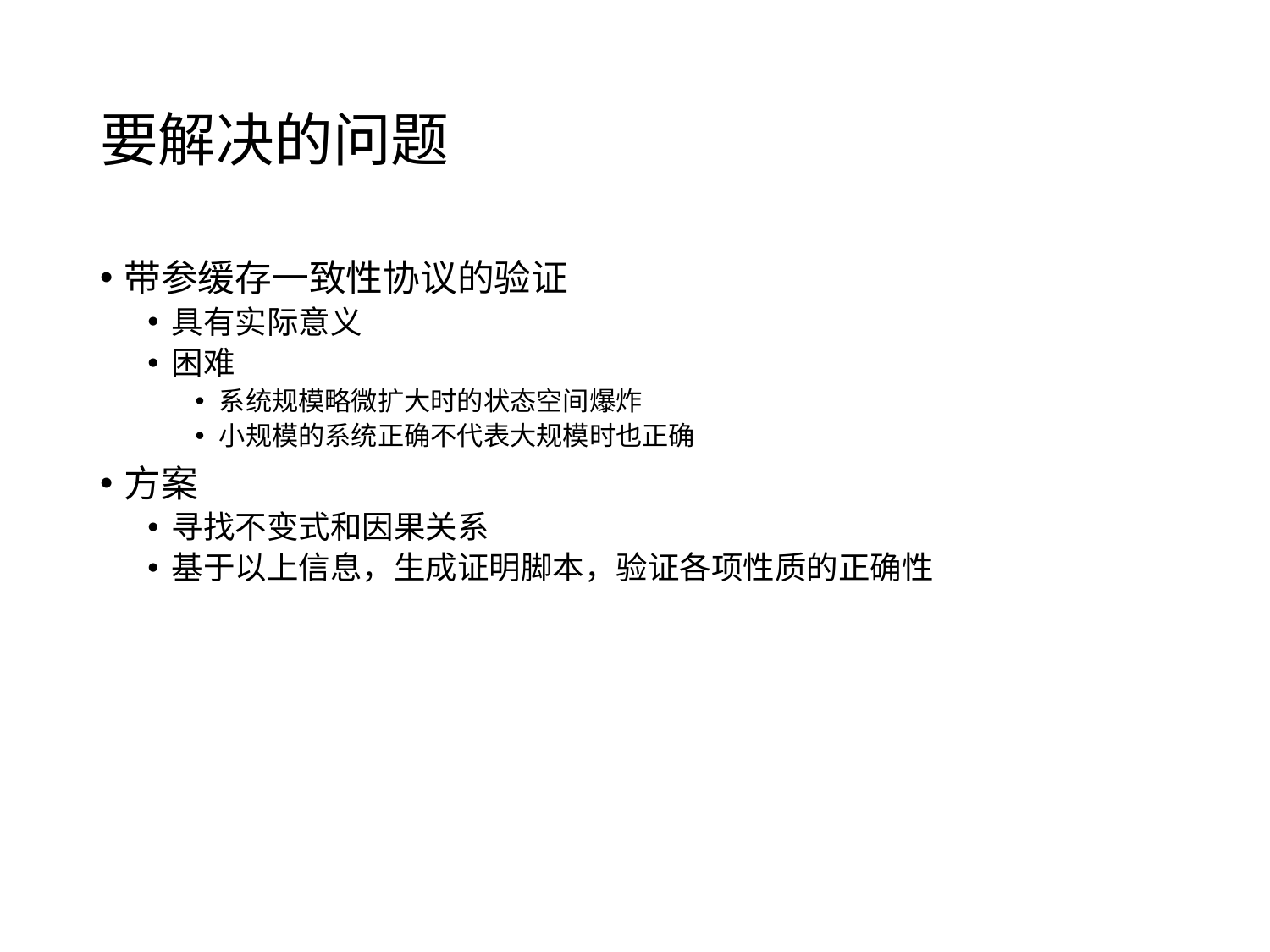

# 要解决的问题
带参缓存一致性协议的验证
具有实际意义
困难
系统规模略微扩大时的状态空间爆炸
小规模的系统正确不代表大规模时也正确
方案
寻找不变式和因果关系
基于以上信息，生成证明脚本，验证各项性质的正确性